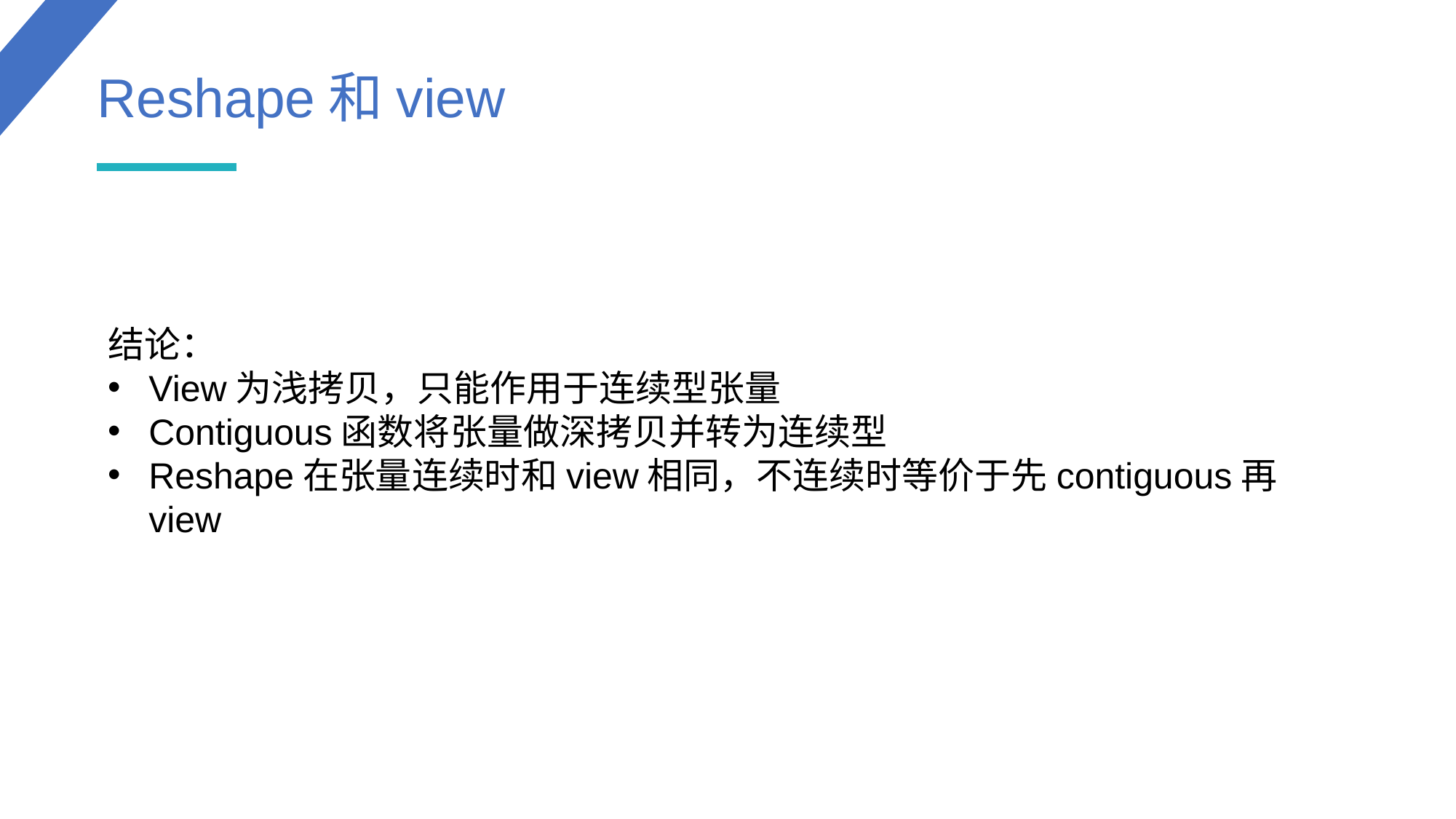

Reshape和view
结论：
View为浅拷贝，只能作用于连续型张量
Contiguous函数将张量做深拷贝并转为连续型
Reshape在张量连续时和view相同，不连续时等价于先contiguous再view